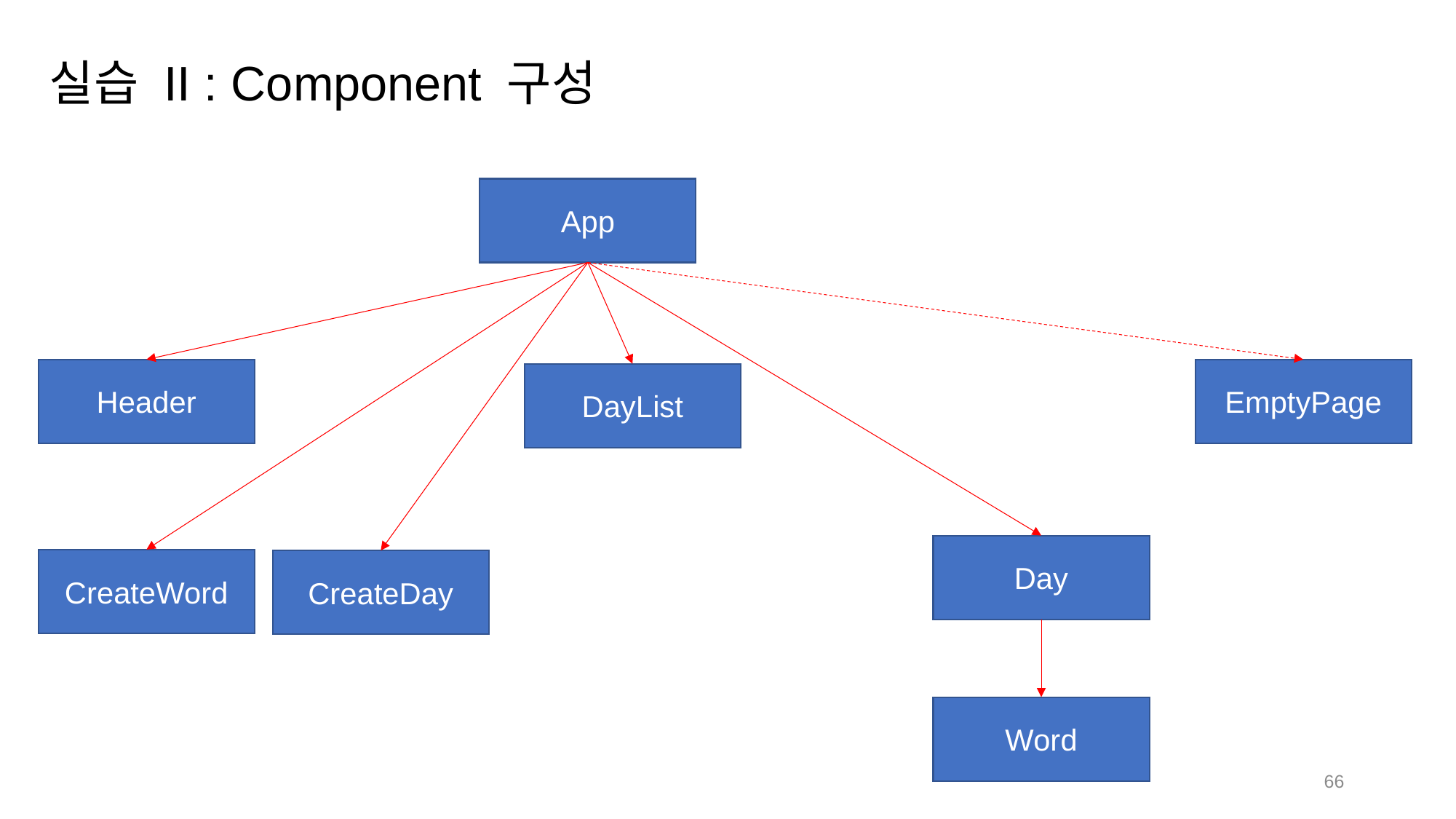

# 실습 II : Component 구성
App
EmptyPage
Header
DayList
Day
CreateWord
CreateDay
Word
66